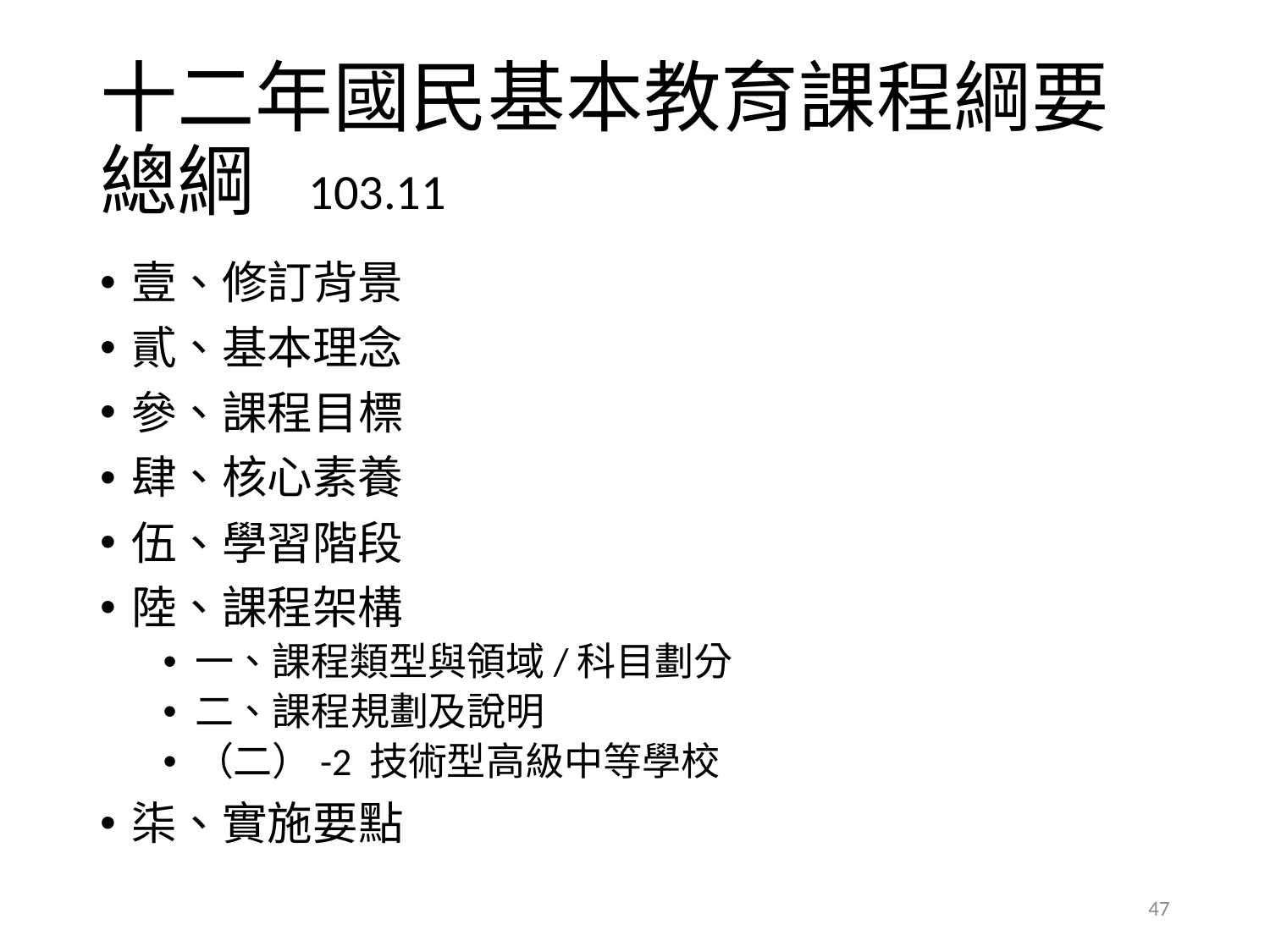

# 十二年國民基本教育課程綱要 總綱  103.11
壹、修訂背景
貳、基本理念
參、課程目標
肆、核心素養
伍、學習階段
陸、課程架構
一、課程類型與領域/科目劃分
二、課程規劃及說明
（二）-2 技術型高級中等學校
柒、實施要點
47